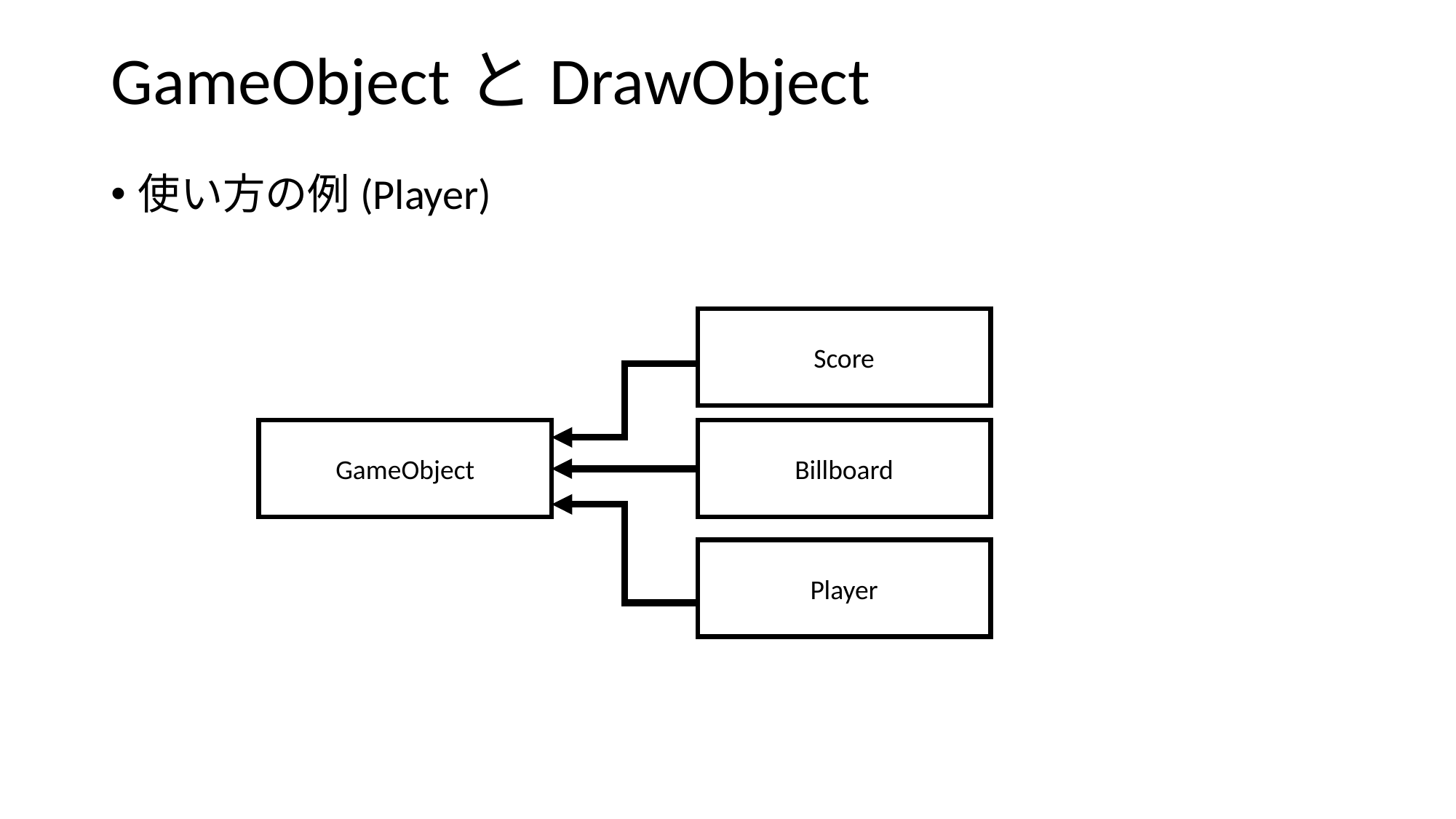

# GameObjectとDrawObject
使い方の例(Player)
Score
GameObject
Billboard
Player